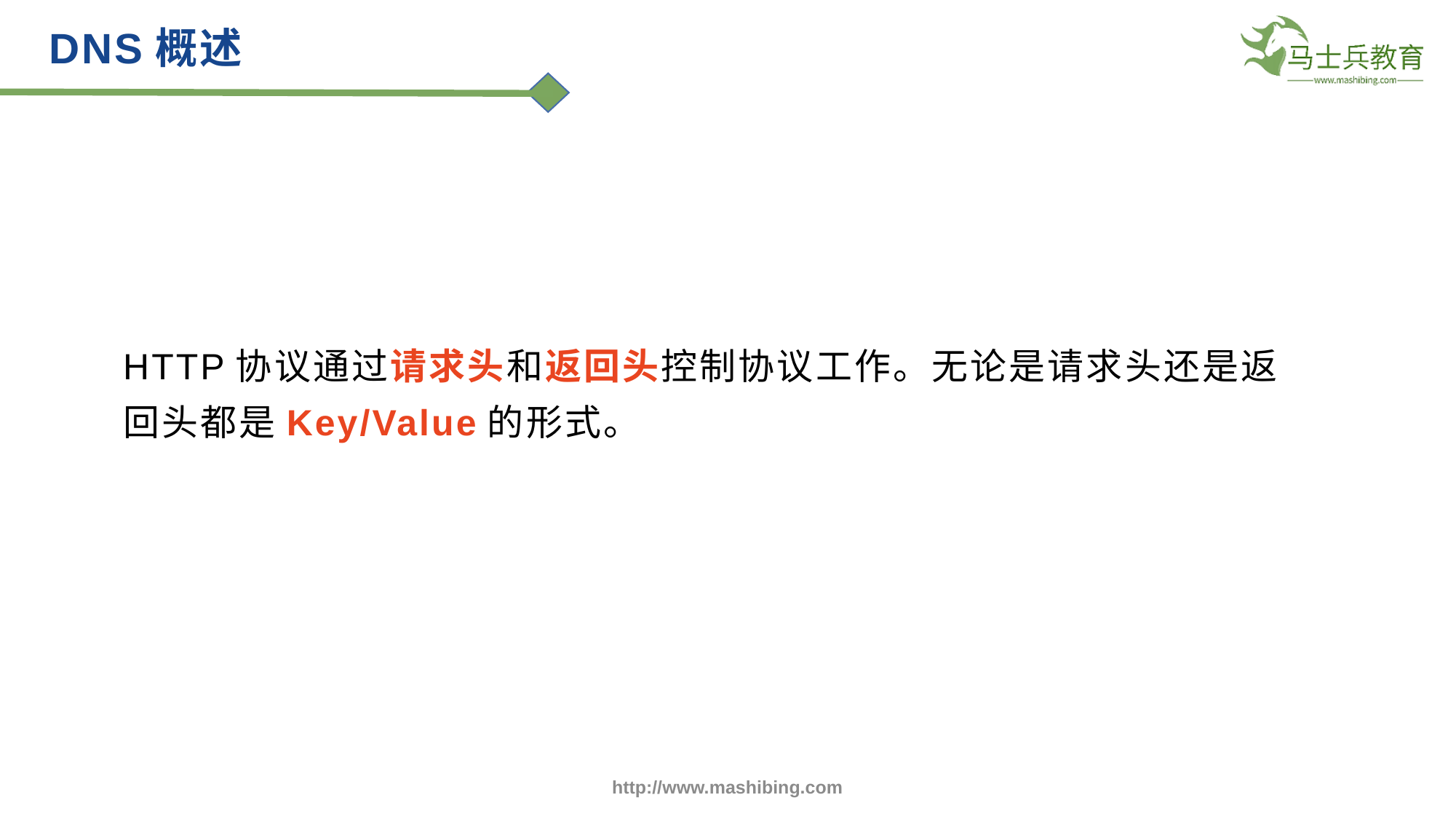

DNS概述
HTTP协议通过请求头和返回头控制协议工作。无论是请求头还是返回头都是Key/Value的形式。